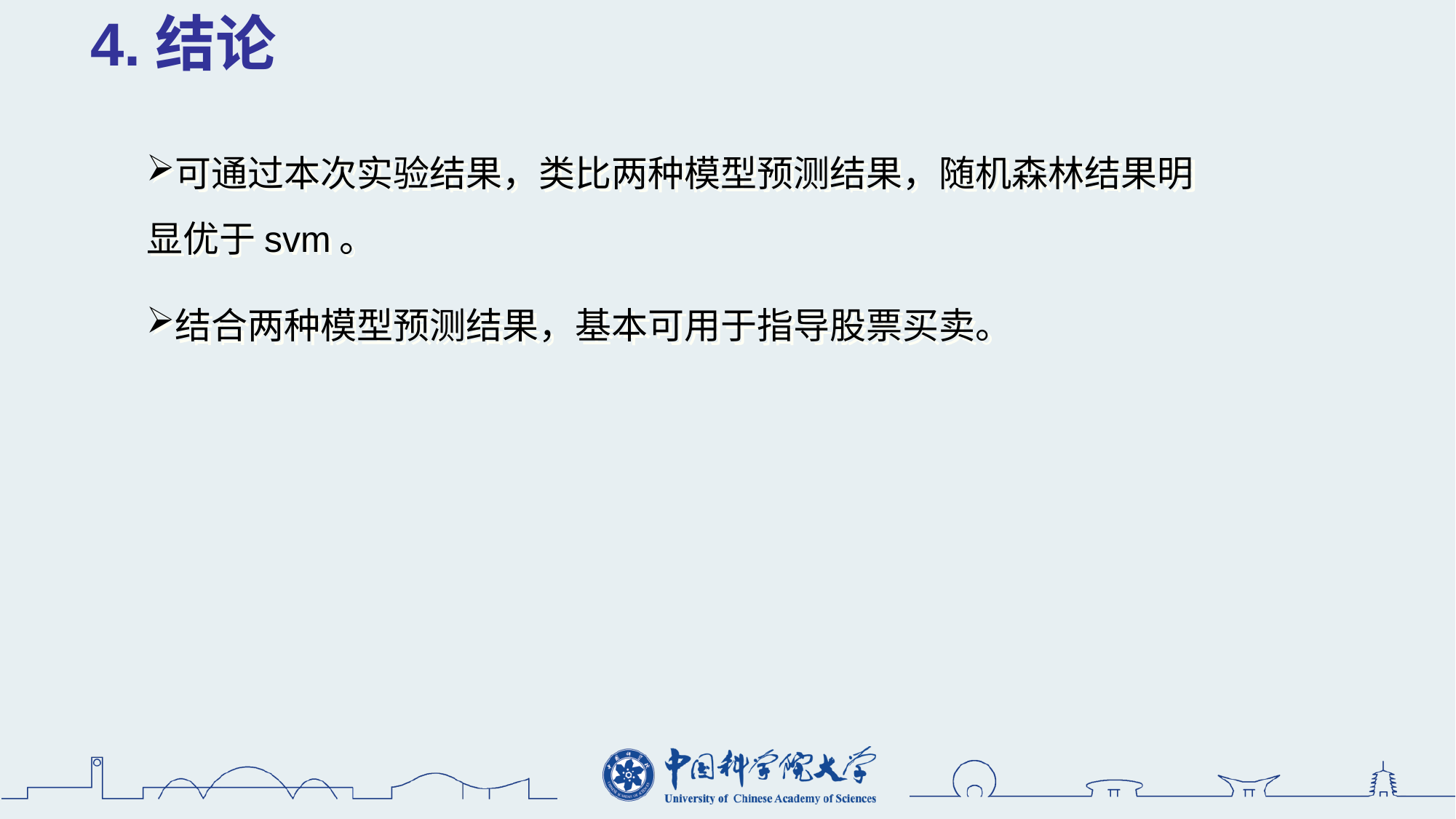

4.结论
可通过本次实验结果，类比两种模型预测结果，随机森林结果明显优于svm。
结合两种模型预测结果，基本可用于指导股票买卖。